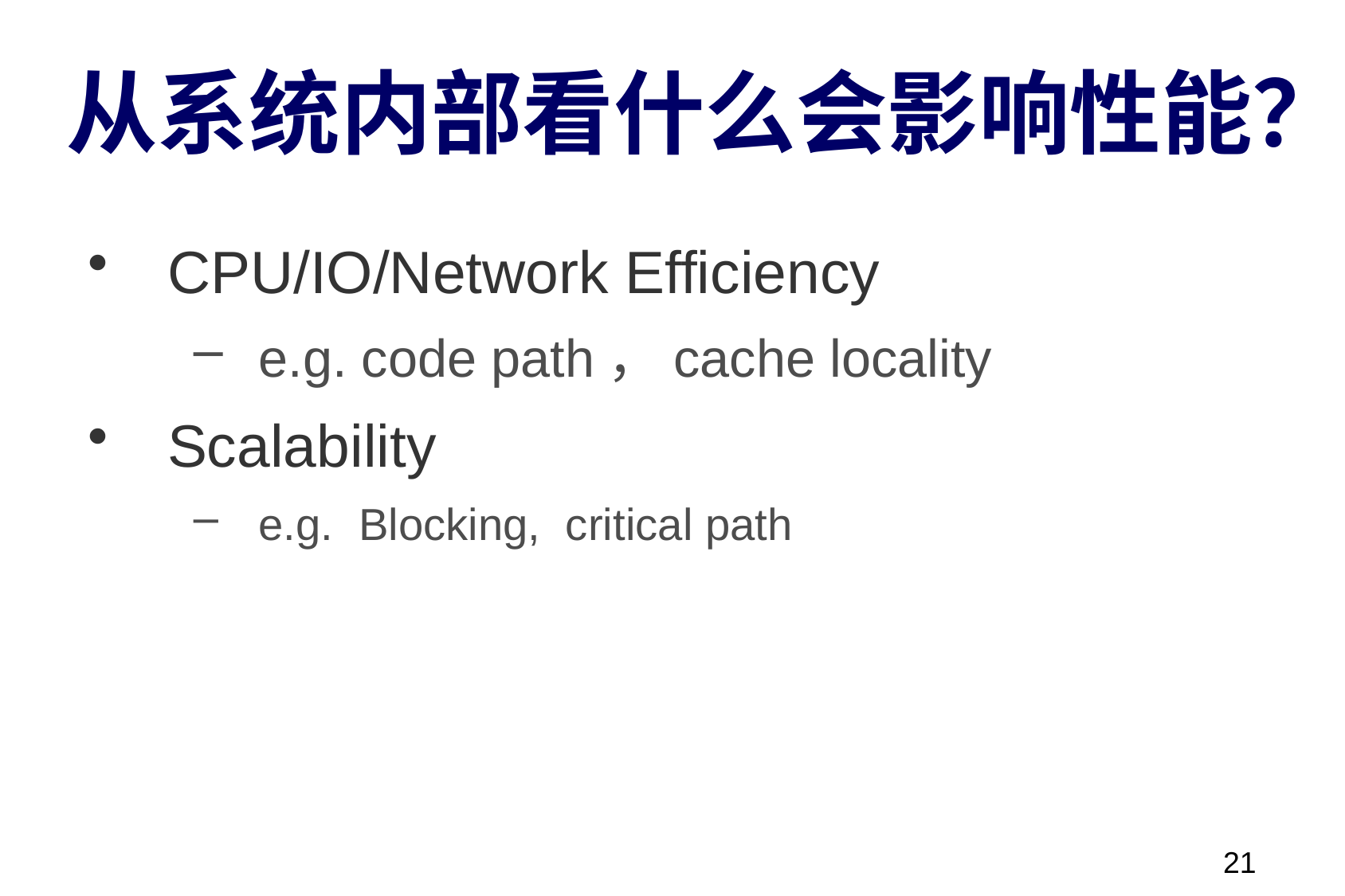

# 从系统内部看什么会影响性能？
CPU/IO/Network Efficiency
e.g. code path，cache locality
Scalability
e.g.  Blocking,  critical path

21